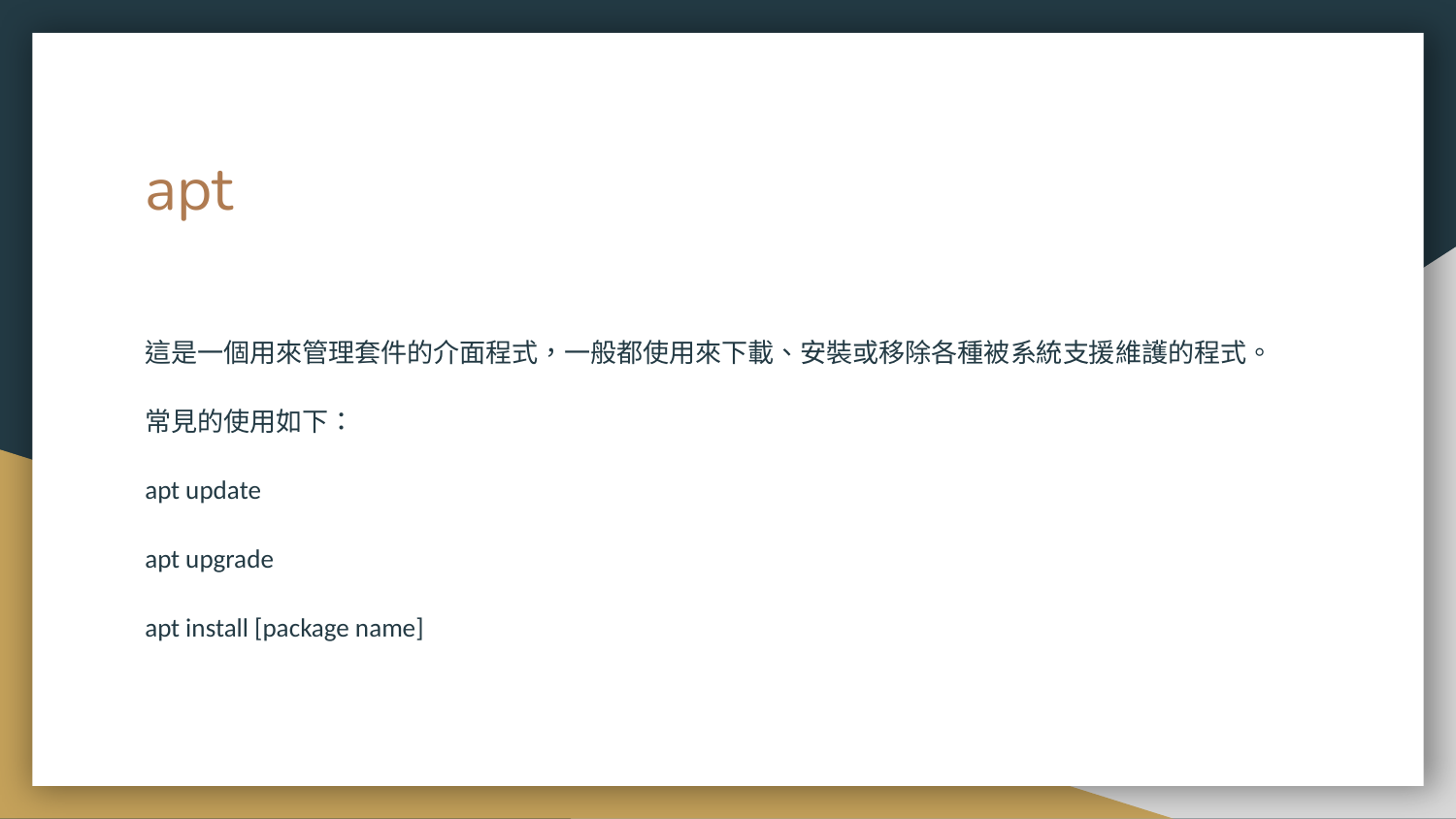

# apt
這是一個用來管理套件的介面程式，一般都使用來下載、安裝或移除各種被系統支援維護的程式。
常見的使用如下：
apt update
apt upgrade
apt install [package name]